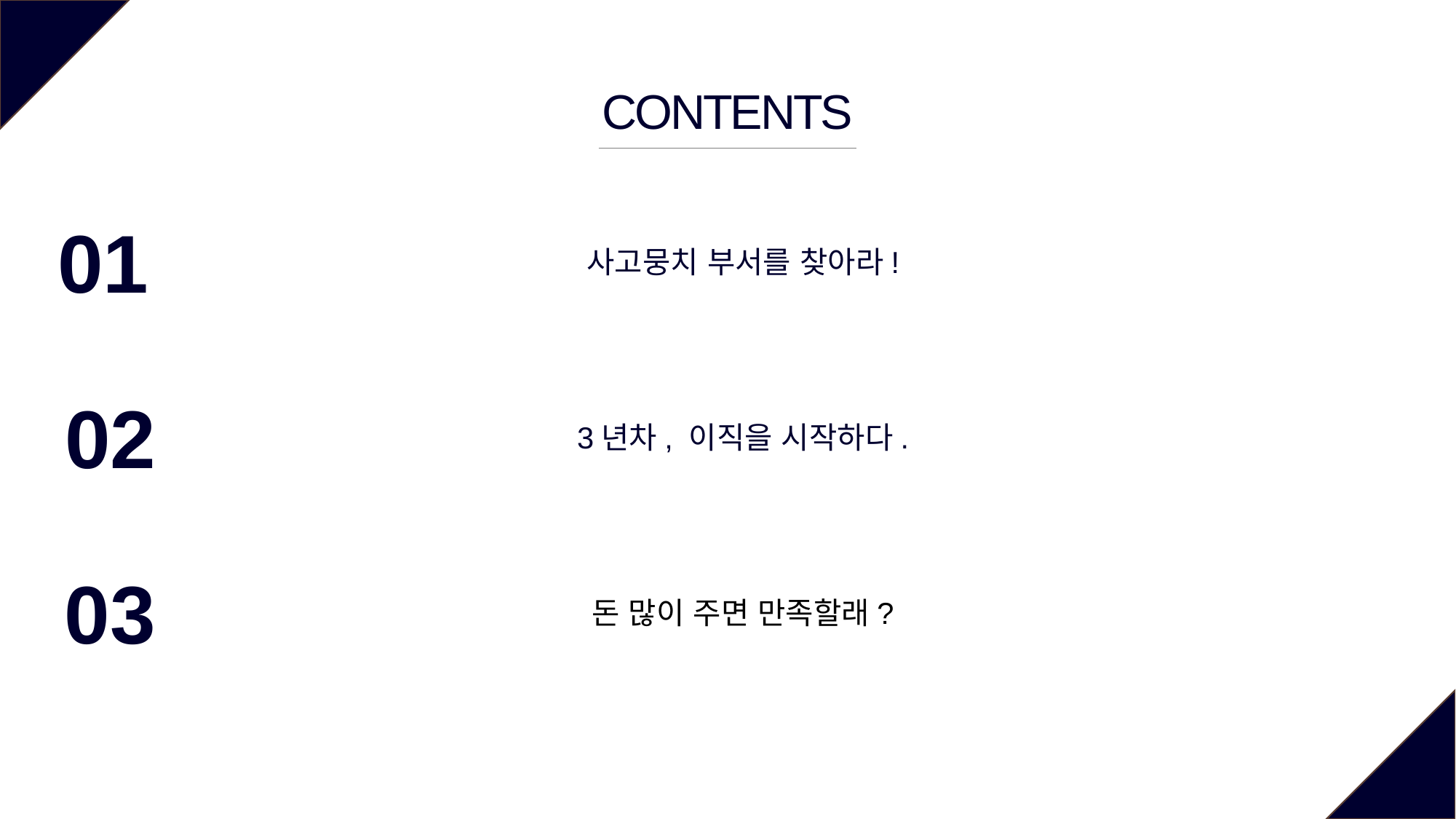

CONTENTS
01
사고뭉치 부서를 찾아라!
02
3년차, 이직을 시작하다.
03
돈 많이 주면 만족할래?